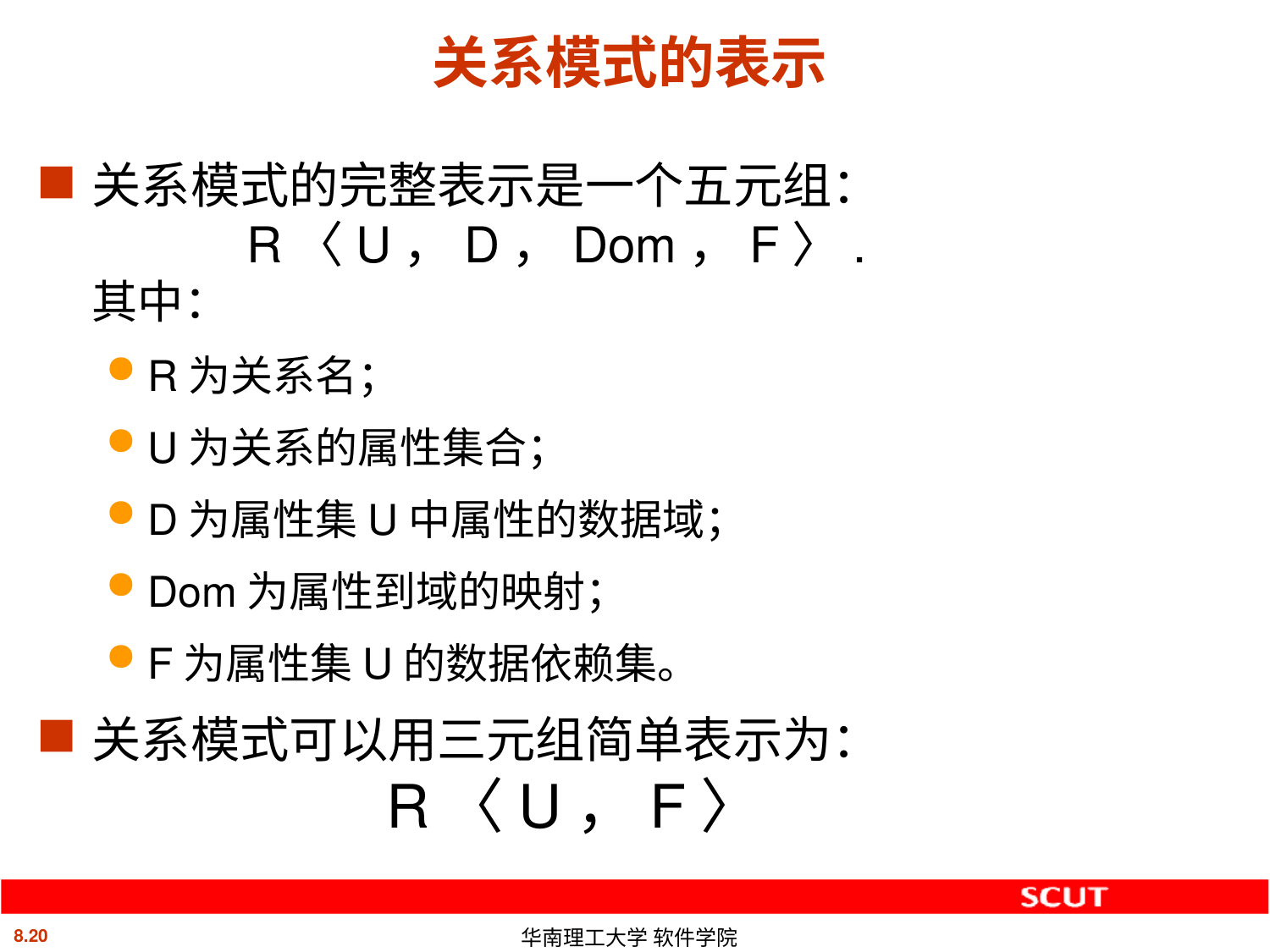

# 关系模式的表示
关系模式的完整表示是一个五元组：
             R〈U，D，Dom，F〉.
其中：
R为关系名；
U为关系的属性集合；
D为属性集U中属性的数据域；
Dom为属性到域的映射；
F为属性集U的数据依赖集。
关系模式可以用三元组简单表示为：
                     R〈U，F〉